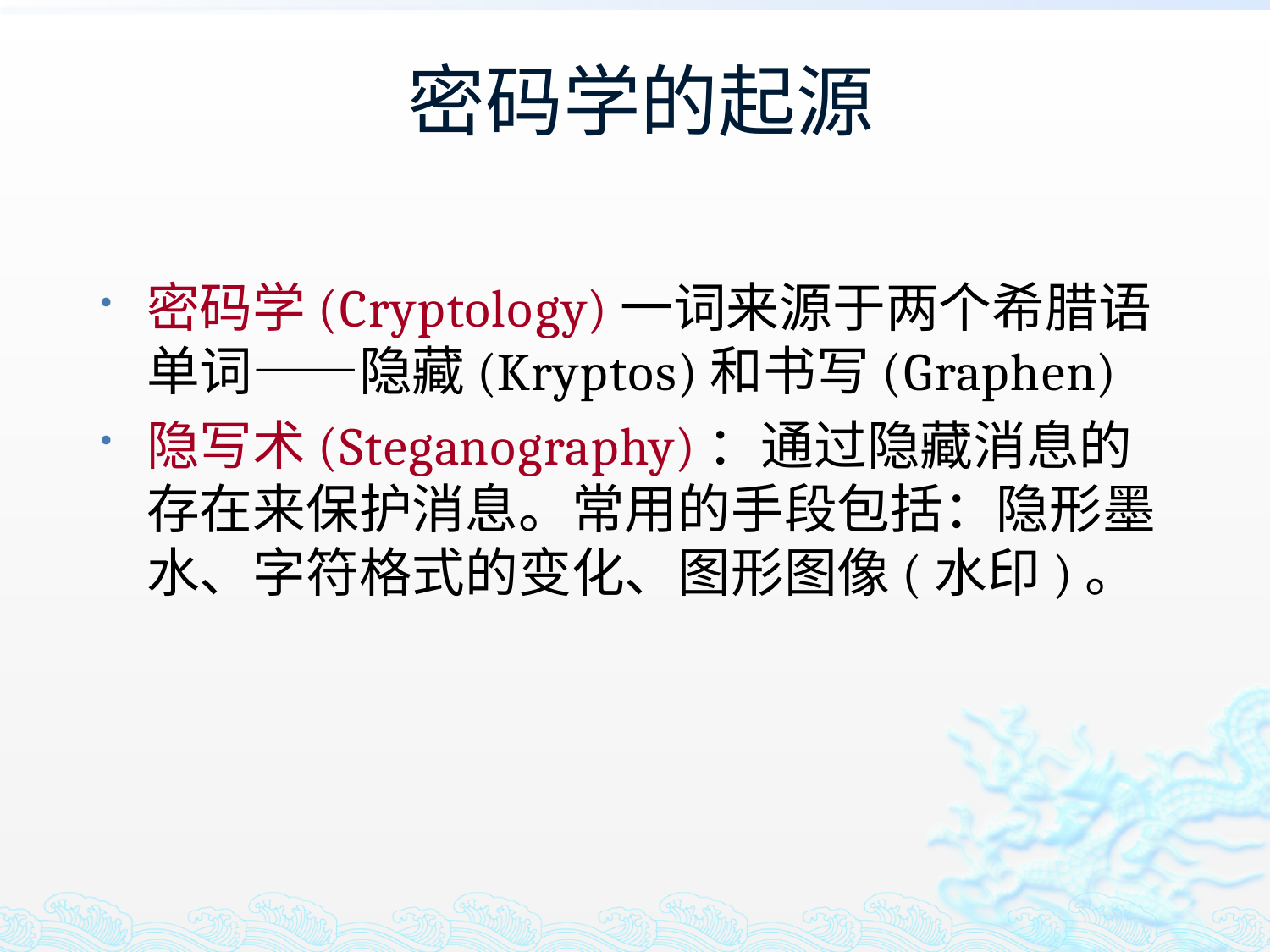

# 密码学的起源
密码学(Cryptology)一词来源于两个希腊语单词——隐藏(Kryptos)和书写(Graphen)
隐写术(Steganography)：通过隐藏消息的存在来保护消息。常用的手段包括：隐形墨水、字符格式的变化、图形图像(水印)。